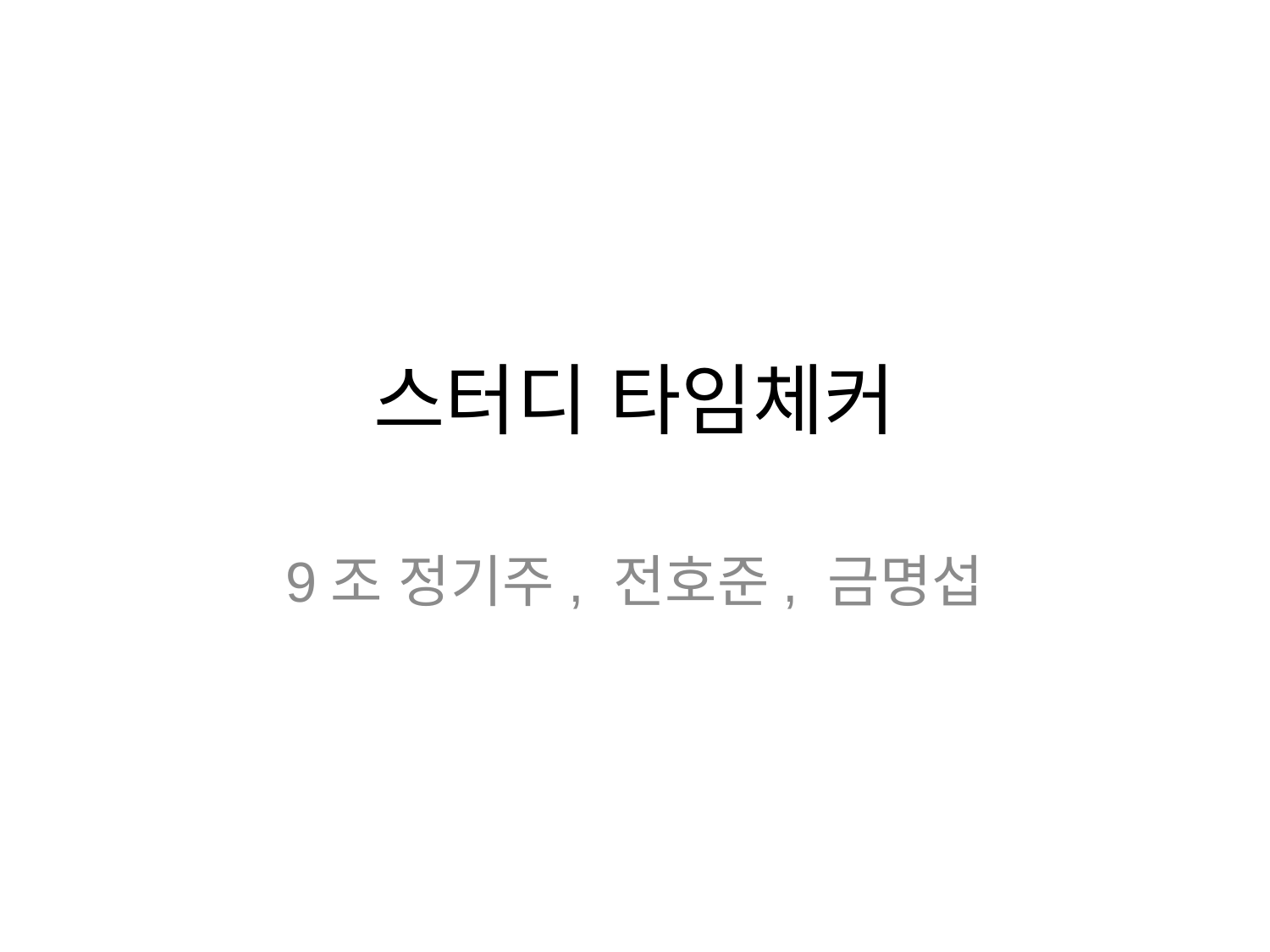

# 스터디 타임체커
9조 정기주, 전호준, 금명섭